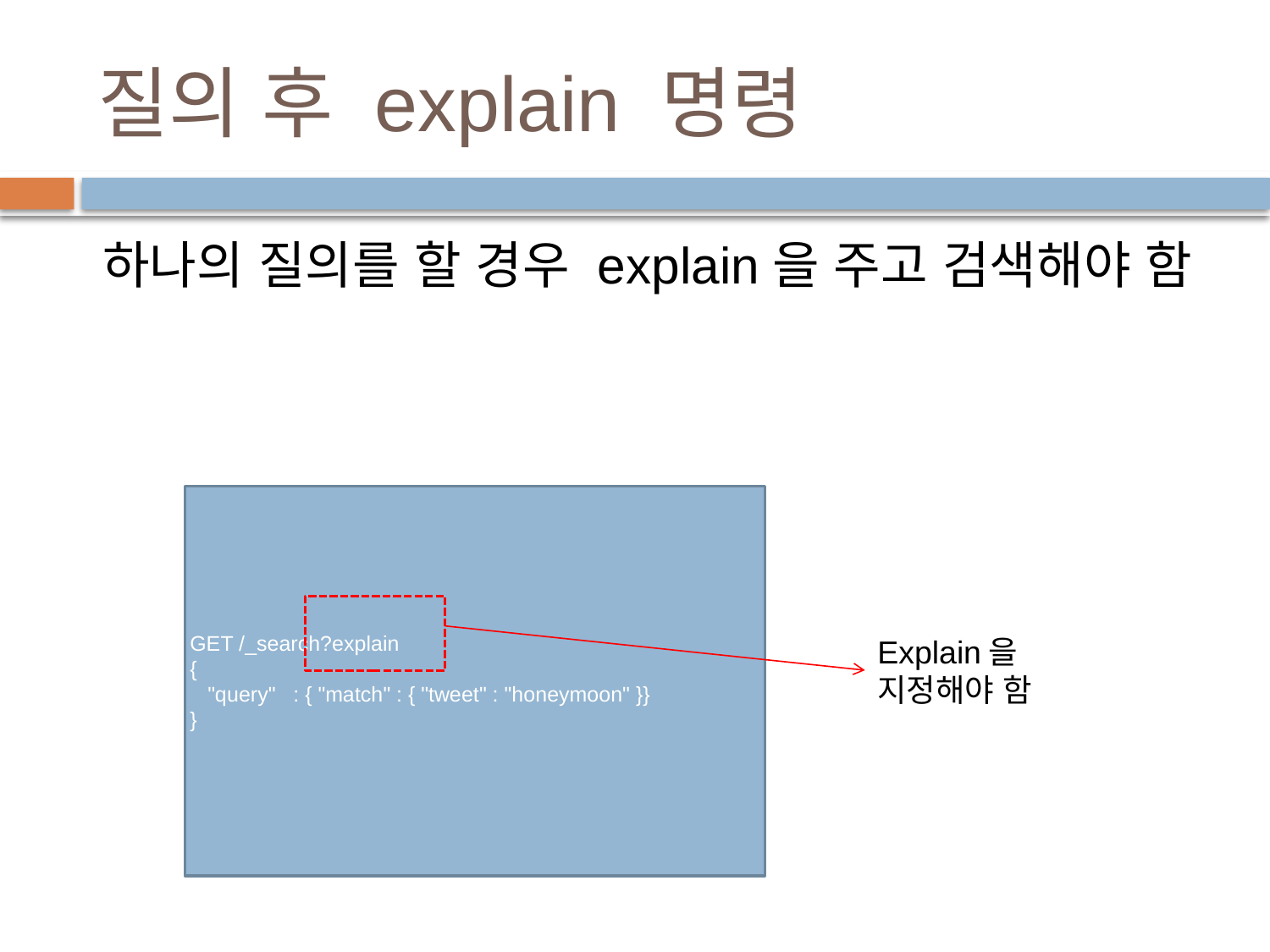

# 질의 후 explain 명령
 하나의 질의를 할 경우 explain을 주고 검색해야 함
GET /_search?explain
{
   "query"   : { "match" : { "tweet" : "honeymoon" }}
}

Explain을 지정해야 함